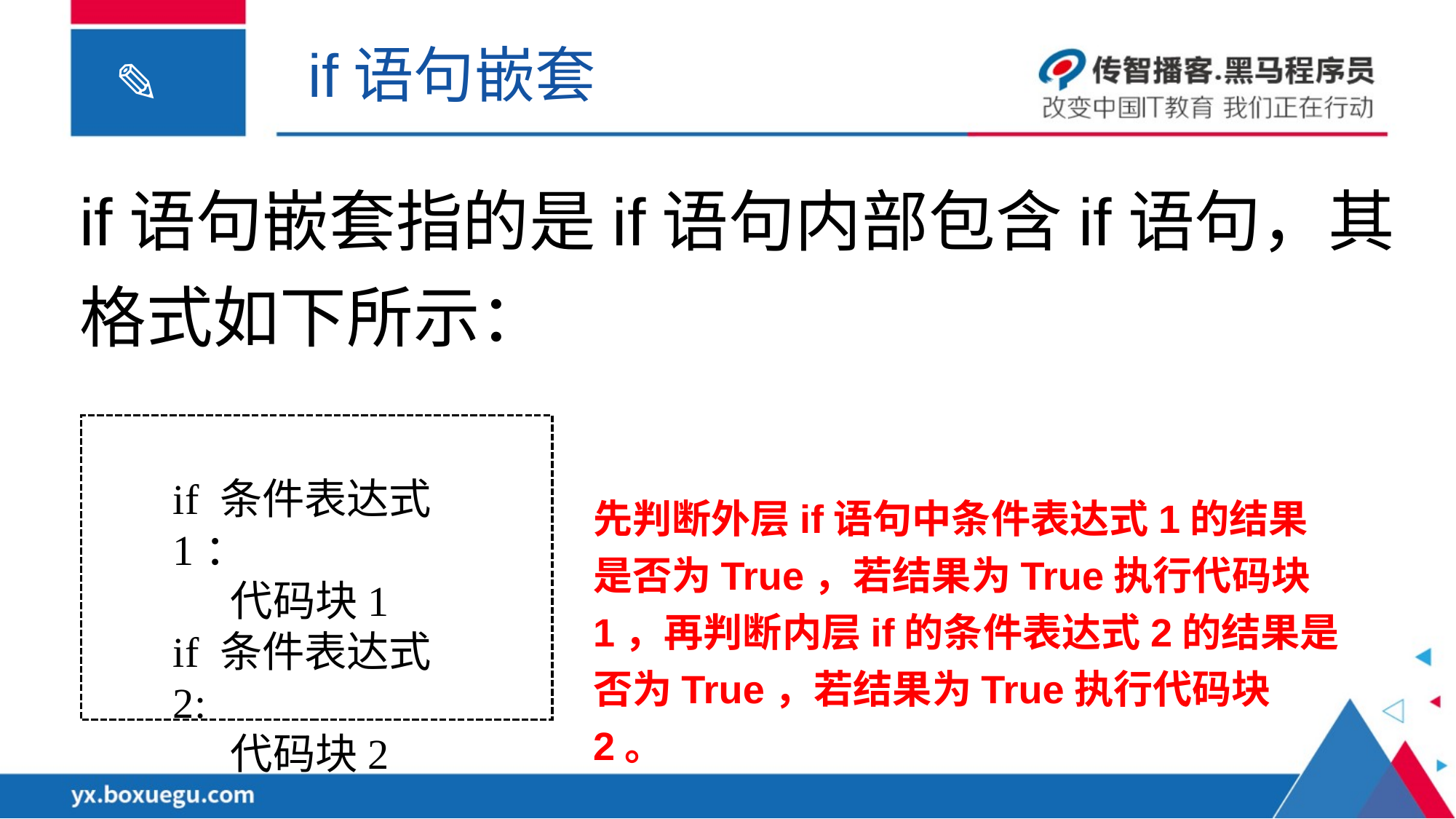

if语句嵌套
if语句嵌套指的是if语句内部包含if语句，其格式如下所示：

if 条件表达式1：
     代码块1
if 条件表达式2:
     代码块2
先判断外层if语句中条件表达式1的结果是否为True，若结果为True执行代码块1，再判断内层if的条件表达式2的结果是否为True，若结果为True执行代码块2。